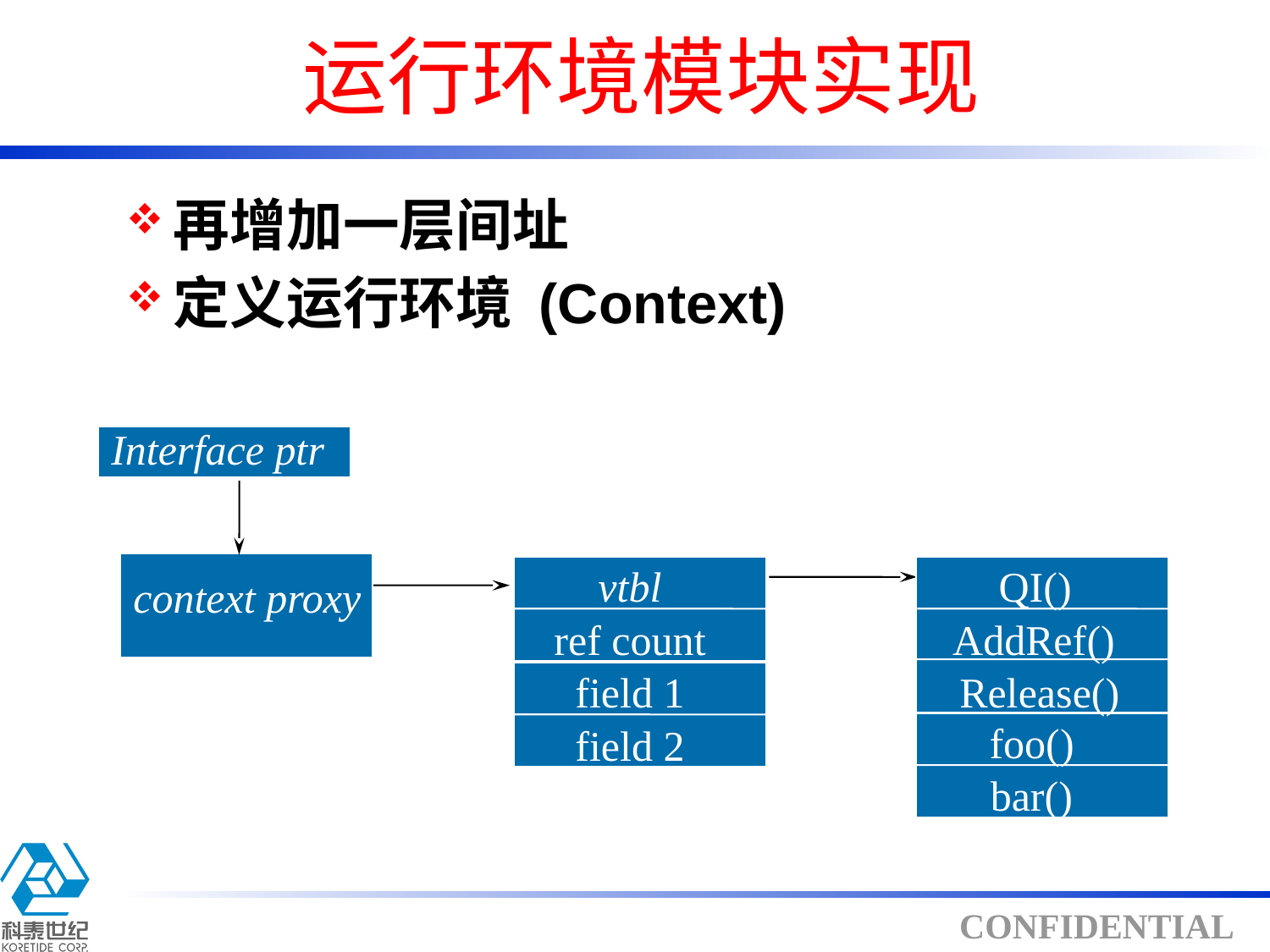

# 运行环境模块实现
再增加一层间址
定义运行环境 (Context)
Interface ptr

vtbl
QI()

context proxy

ref count
AddRef()

field 1

Release()

foo()
field 2

bar()